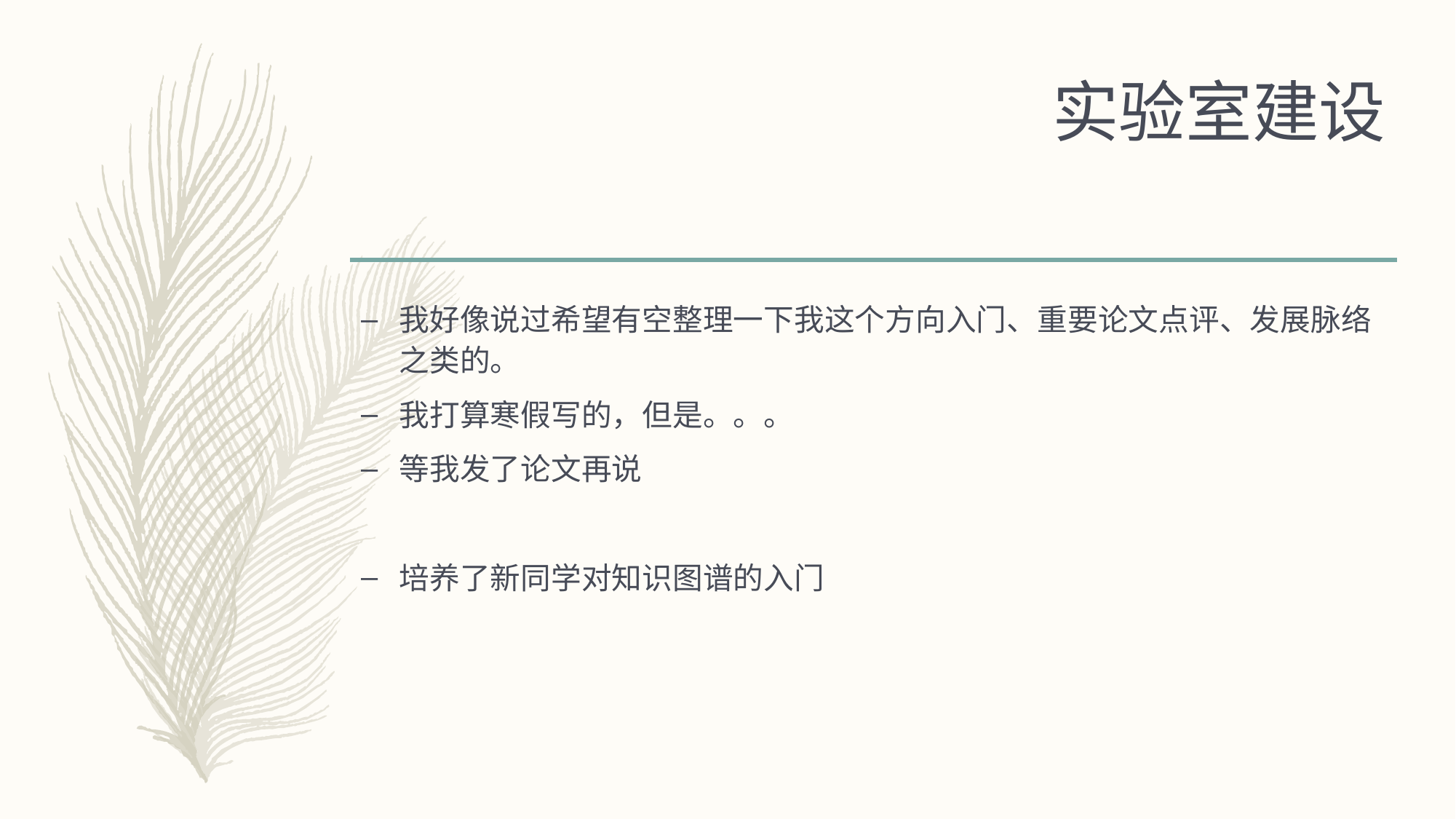

# 实验室建设
我好像说过希望有空整理一下我这个方向入门、重要论文点评、发展脉络之类的。
我打算寒假写的，但是。。。
等我发了论文再说

培养了新同学对知识图谱的入门